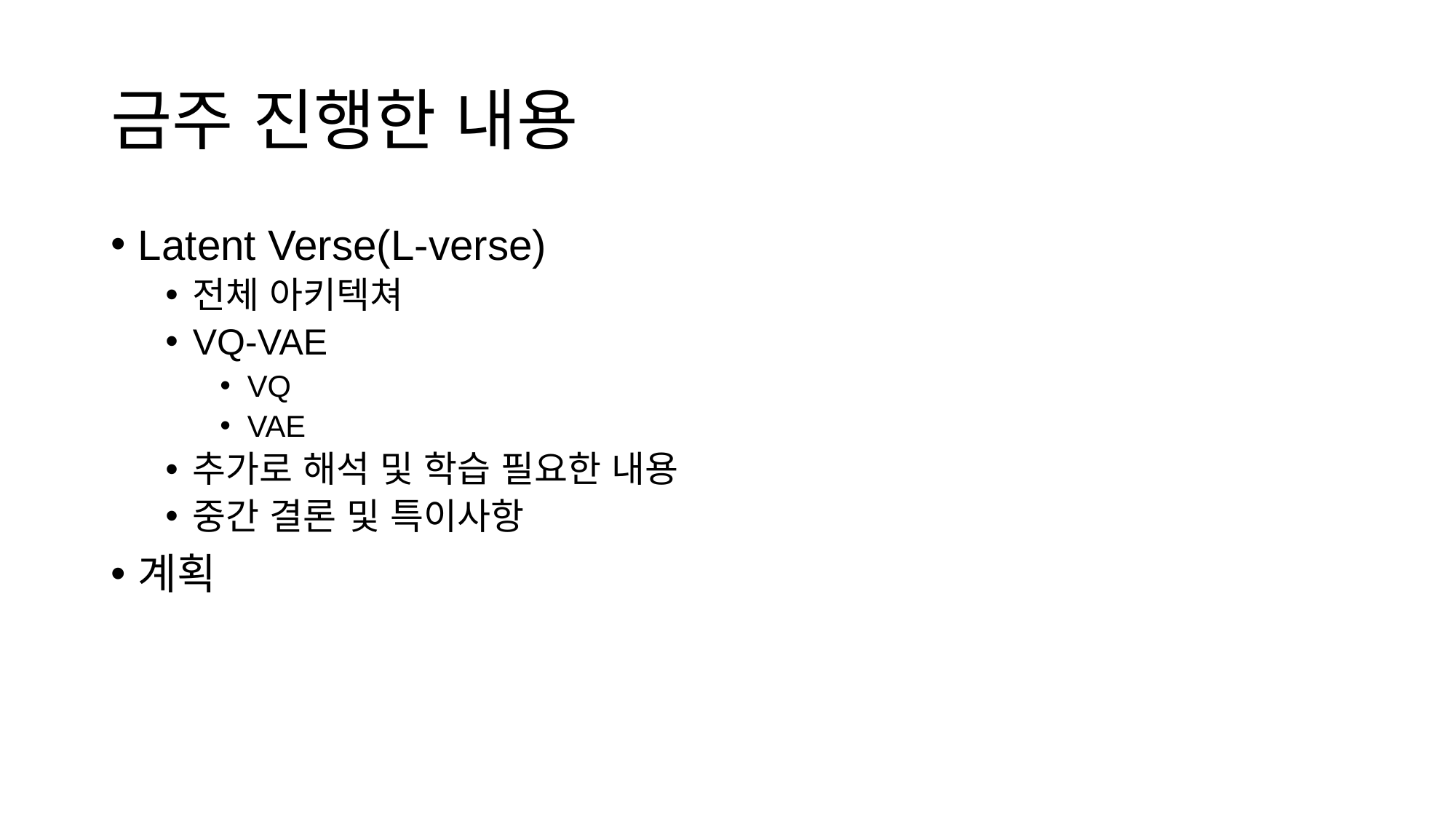

# 금주 진행한 내용
Latent Verse(L-verse)
전체 아키텍쳐
VQ-VAE
VQ
VAE
추가로 해석 및 학습 필요한 내용
중간 결론 및 특이사항
계획